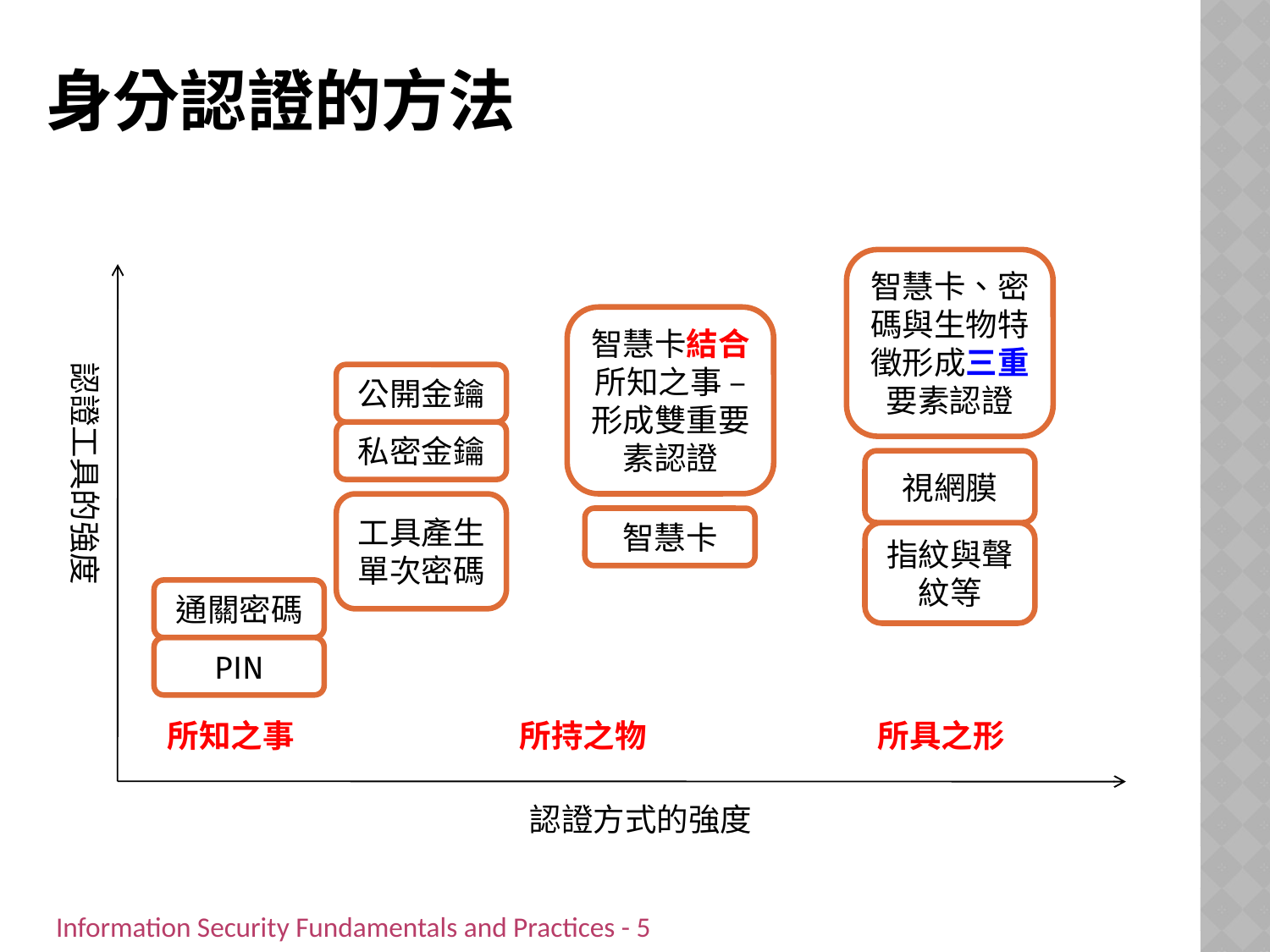

# 身分認證的方法
智慧卡、密碼與生物特徵形成三重要素認證
智慧卡結合所知之事 – 形成雙重要素認證
認證工具的強度
公開金鑰
私密金鑰
視網膜
工具產生單次密碼
智慧卡
指紋與聲紋等
通關密碼
PIN
所知之事
所持之物
所具之形
認證方式的強度